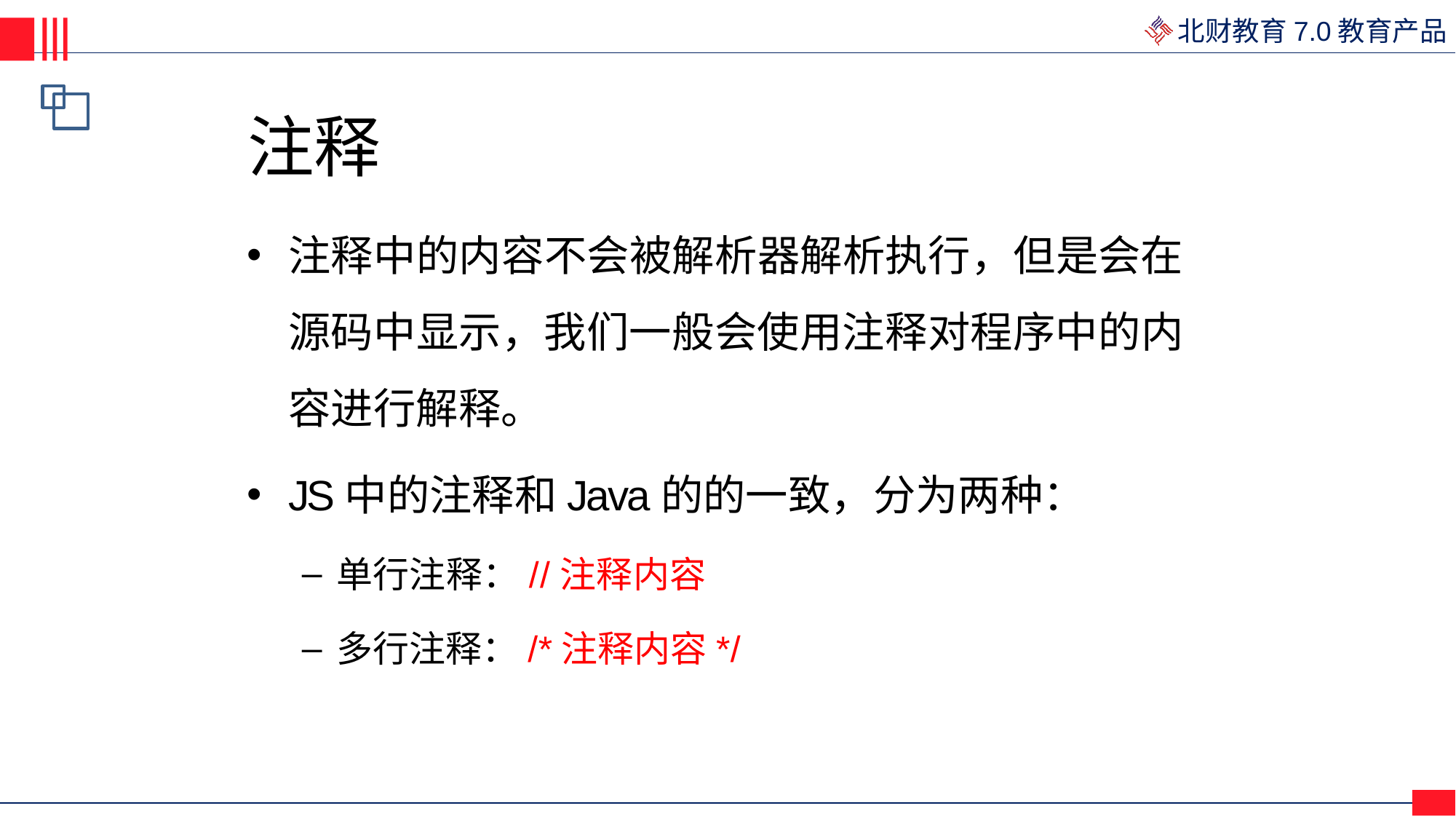

# 注释
注释中的内容不会被解析器解析执行，但是会在 源码中显示，我们一般会使用注释对程序中的内 容进行解释。
JS中的注释和Java的的一致，分为两种：
单行注释：//注释内容
多行注释：/*注释内容*/